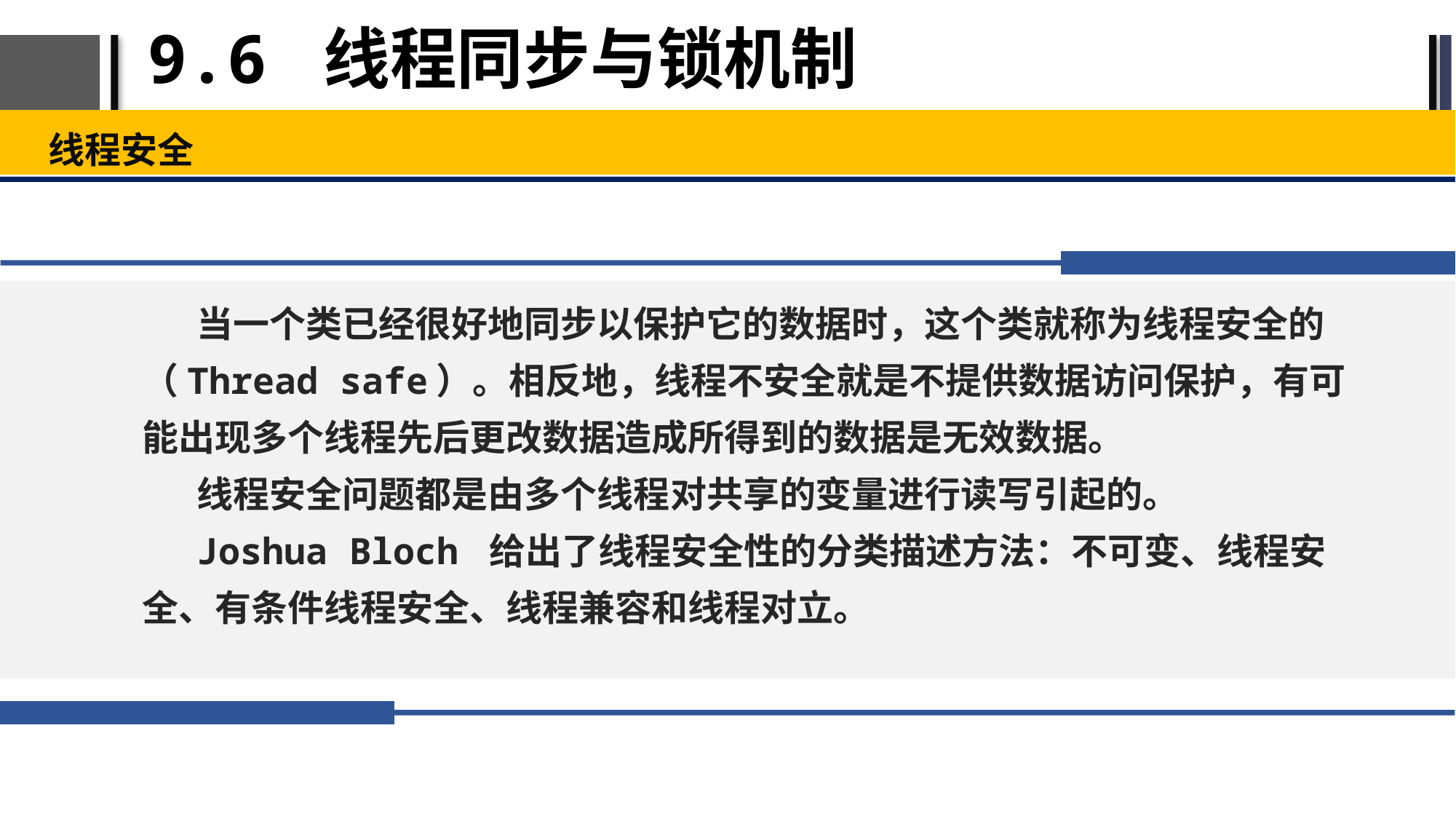

# 9.6 线程同步与锁机制

线程安全

当一个类已经很好地同步以保护它的数据时，这个类就称为线程安全的（Thread safe）。相反地，线程不安全就是不提供数据访问保护，有可能出现多个线程先后更改数据造成所得到的数据是无效数据。
线程安全问题都是由多个线程对共享的变量进行读写引起的。
Joshua Bloch 给出了线程安全性的分类描述方法：不可变、线程安全、有条件线程安全、线程兼容和线程对立。